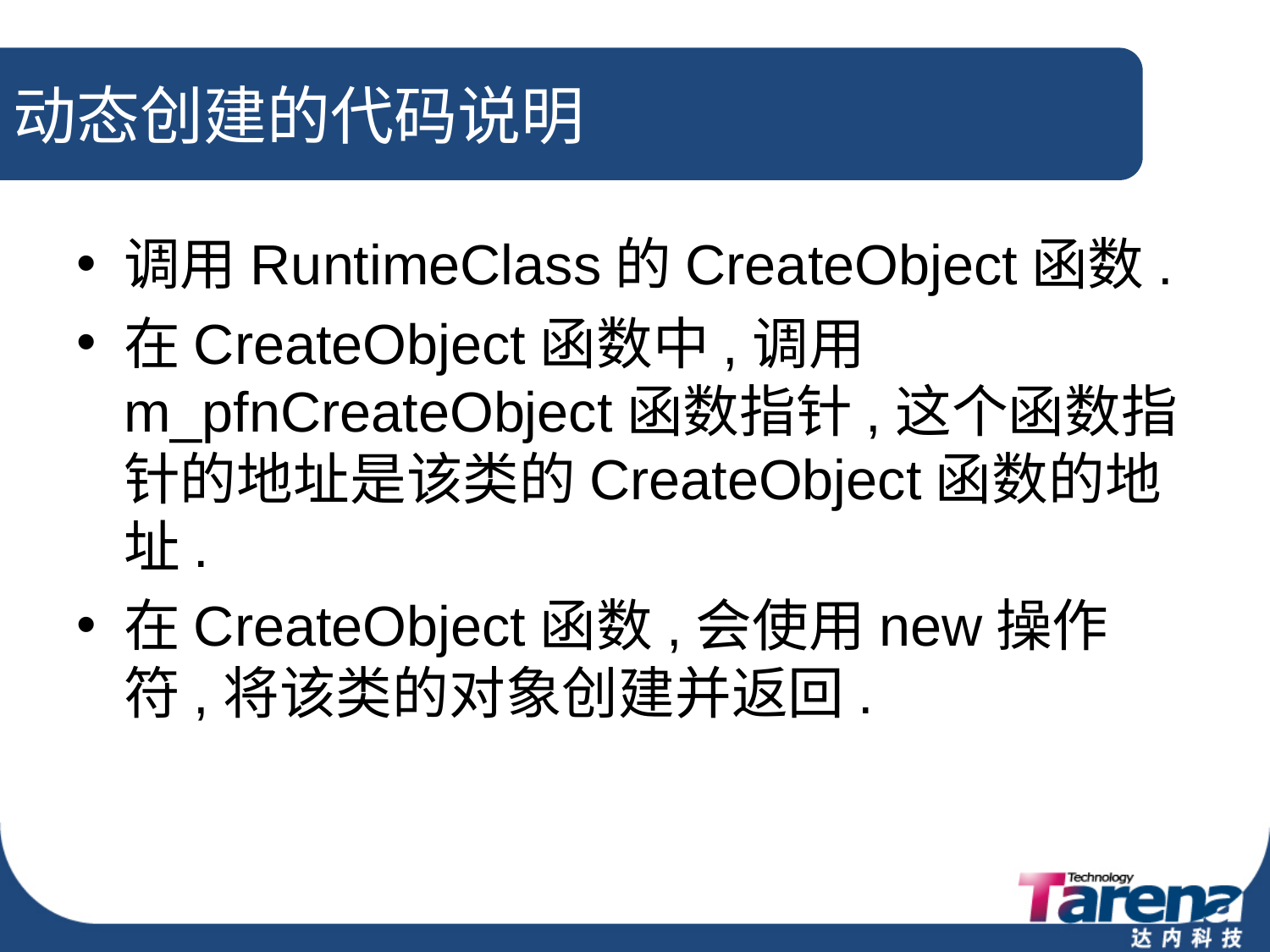

# 动态创建的代码说明
调用RuntimeClass的CreateObject函数.
在CreateObject函数中,调用m_pfnCreateObject函数指针,这个函数指针的地址是该类的CreateObject函数的地址.
在CreateObject函数,会使用new操作符,将该类的对象创建并返回.